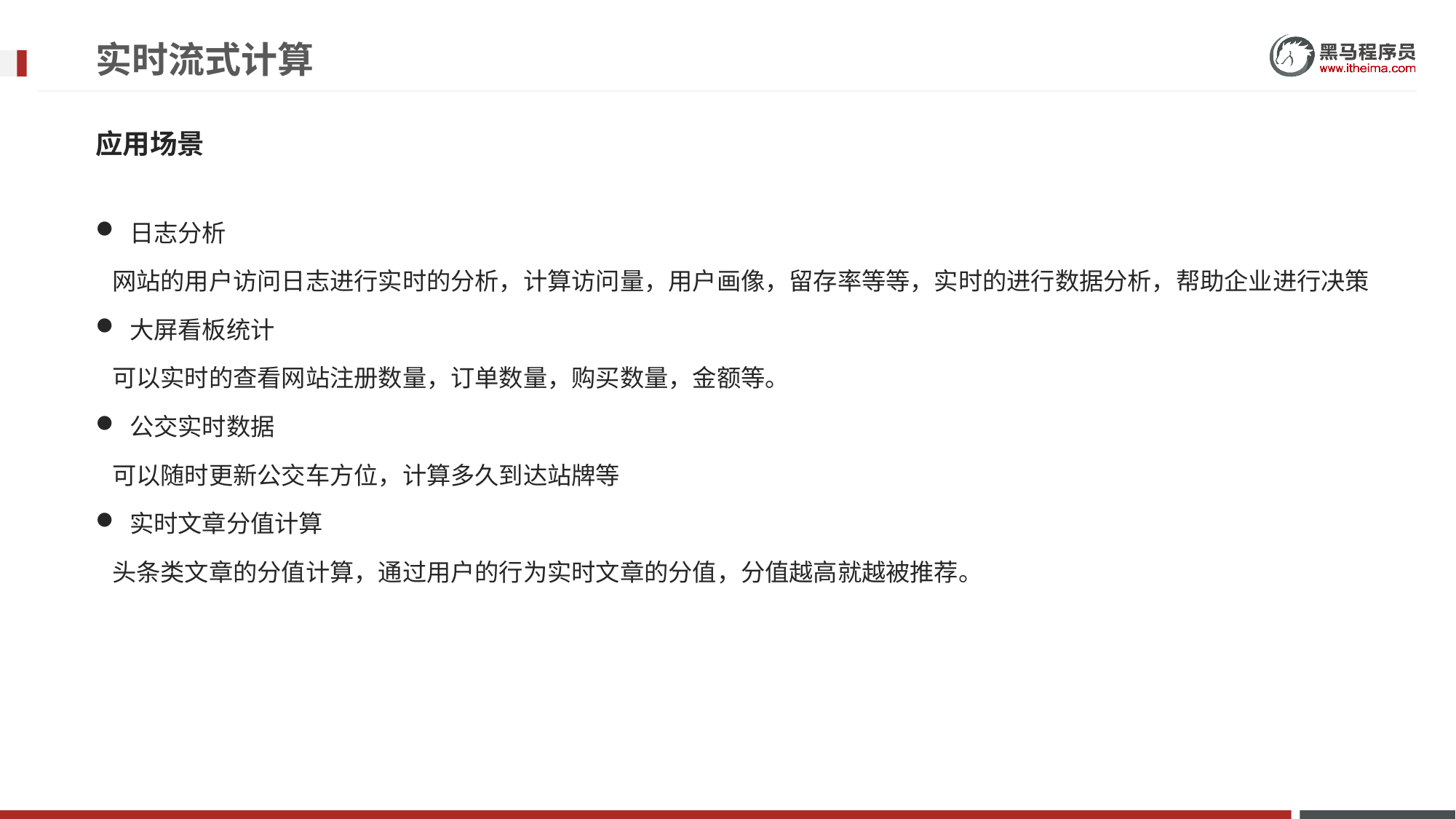

# 实时流式计算
应用场景
日志分析
  网站的用户访问日志进行实时的分析，计算访问量，用户画像，留存率等等，实时的进行数据分析，帮助企业进行决策
大屏看板统计
  可以实时的查看网站注册数量，订单数量，购买数量，金额等。
公交实时数据
  可以随时更新公交车方位，计算多久到达站牌等
实时文章分值计算
  头条类文章的分值计算，通过用户的行为实时文章的分值，分值越高就越被推荐。